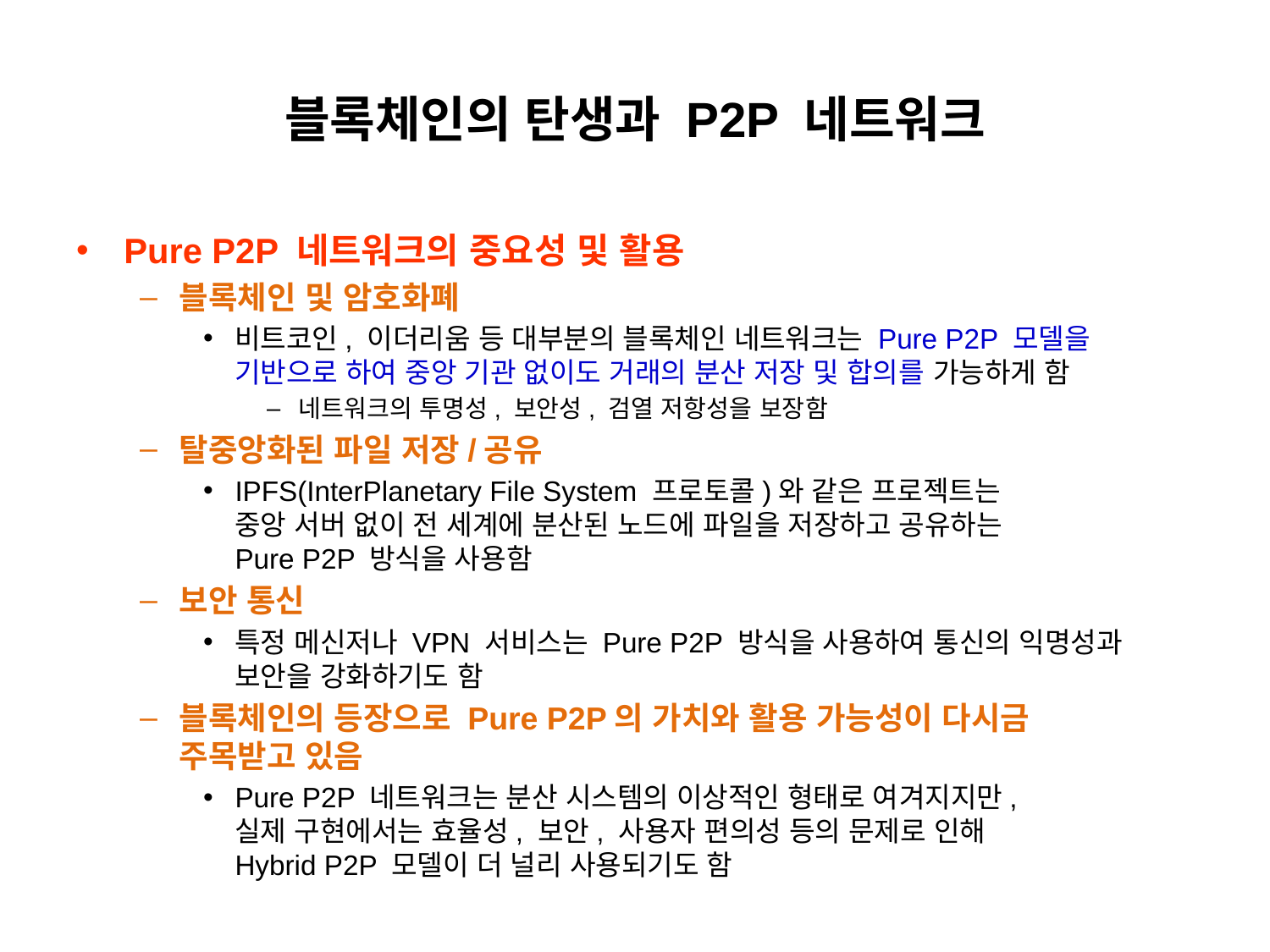

# 블록체인의 탄생과 P2P 네트워크
Pure P2P 네트워크의 중요성 및 활용
블록체인 및 암호화폐
비트코인, 이더리움 등 대부분의 블록체인 네트워크는 Pure P2P 모델을
기반으로 하여 중앙 기관 없이도 거래의 분산 저장 및 합의를 가능하게 함
네트워크의 투명성, 보안성, 검열 저항성을 보장함
탈중앙화된 파일 저장/공유
IPFS(InterPlanetary File System 프로토콜)와 같은 프로젝트는
중앙 서버 없이 전 세계에 분산된 노드에 파일을 저장하고 공유하는
Pure P2P 방식을 사용함
보안 통신
특정 메신저나 VPN 서비스는 Pure P2P 방식을 사용하여 통신의 익명성과
보안을 강화하기도 함
블록체인의 등장으로 Pure P2P의 가치와 활용 가능성이 다시금
주목받고 있음
Pure P2P 네트워크는 분산 시스템의 이상적인 형태로 여겨지지만,
실제 구현에서는 효율성, 보안, 사용자 편의성 등의 문제로 인해
Hybrid P2P 모델이 더 널리 사용되기도 함